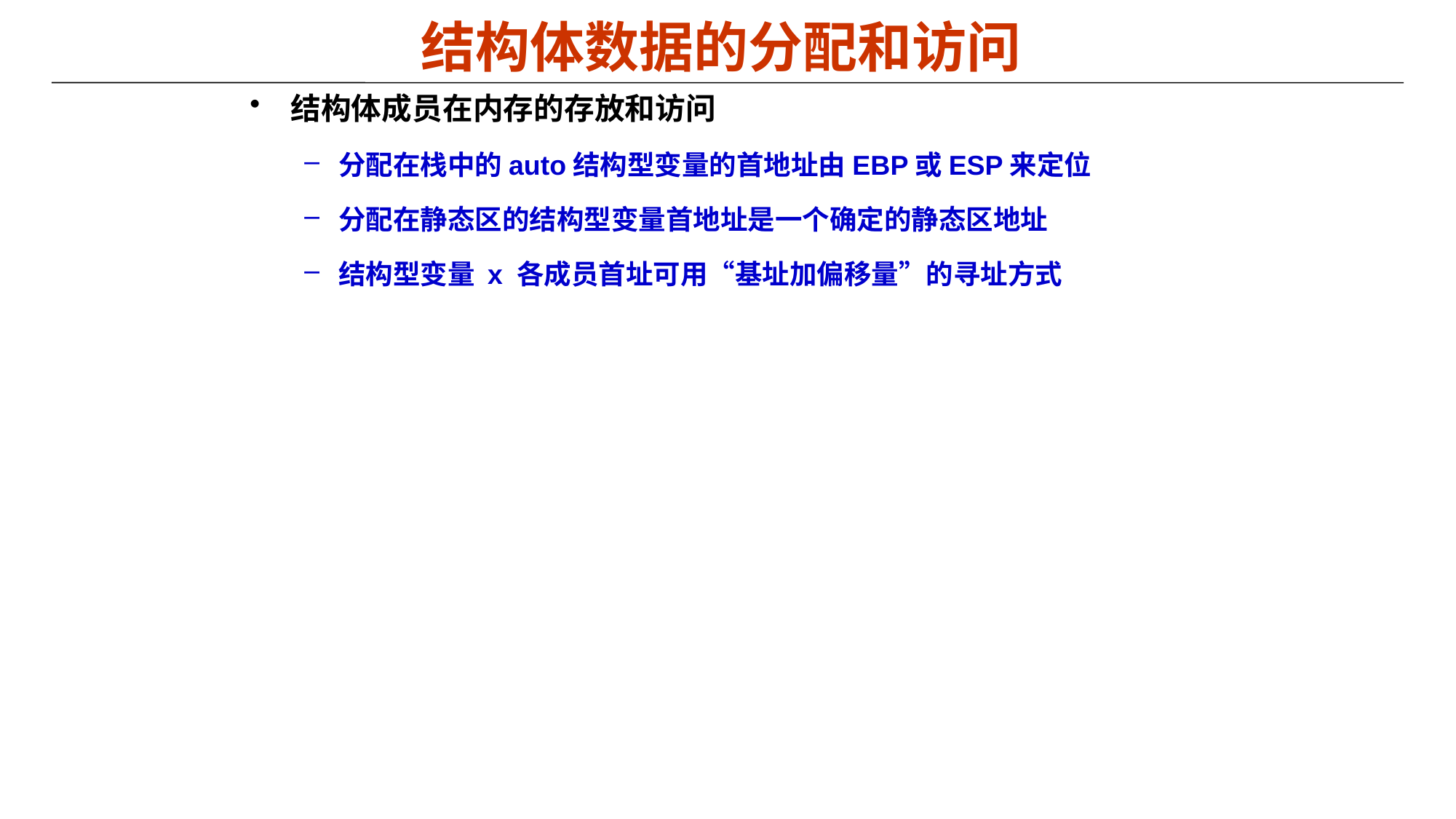

# 结构体数据的分配和访问
结构体成员在内存的存放和访问
分配在栈中的auto结构型变量的首地址由EBP或ESP来定位
分配在静态区的结构型变量首地址是一个确定的静态区地址
结构型变量 x 各成员首址可用“基址加偏移量”的寻址方式